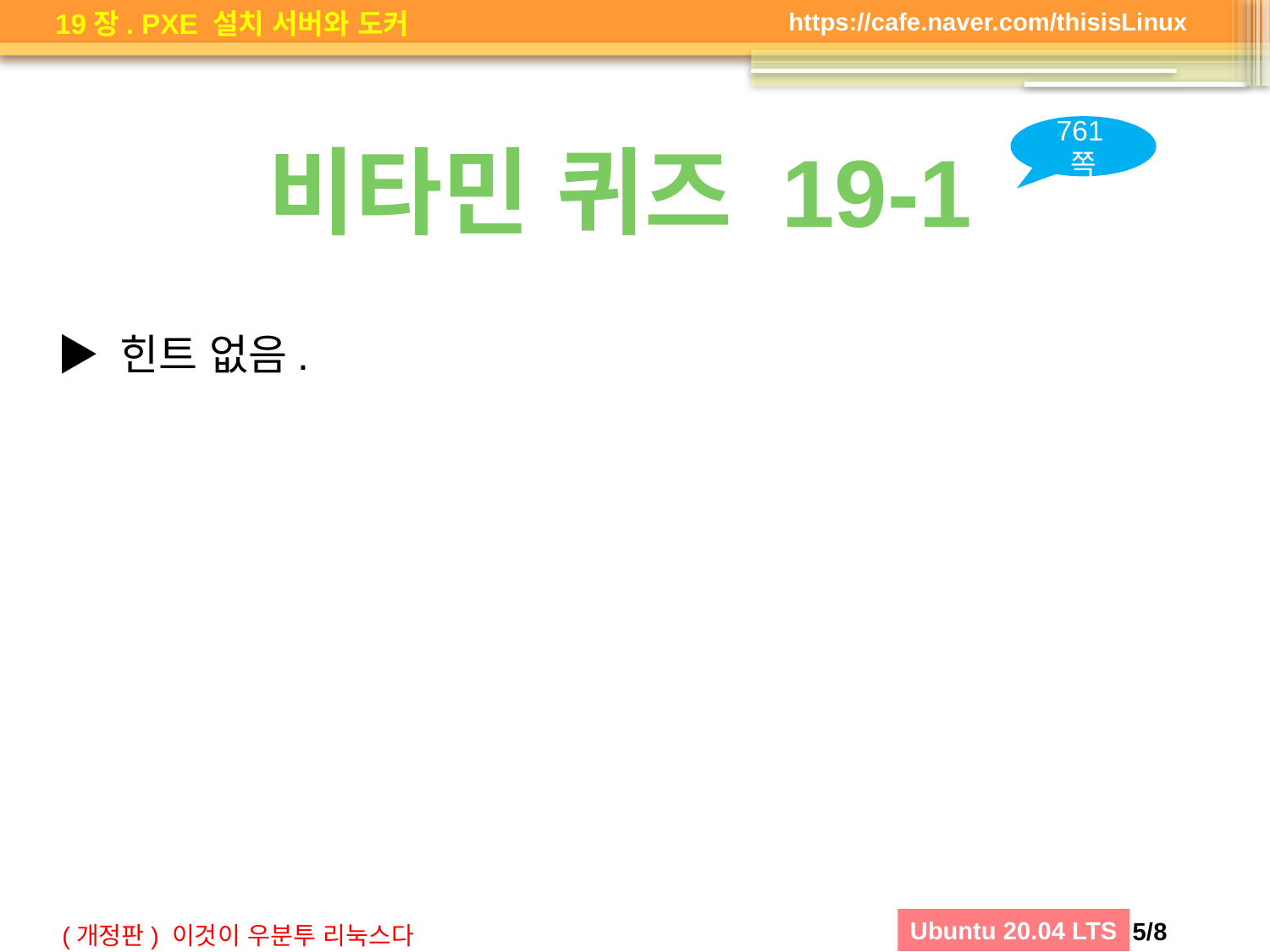

761쪽
비타민 퀴즈 19-1
▶ 힌트 없음.